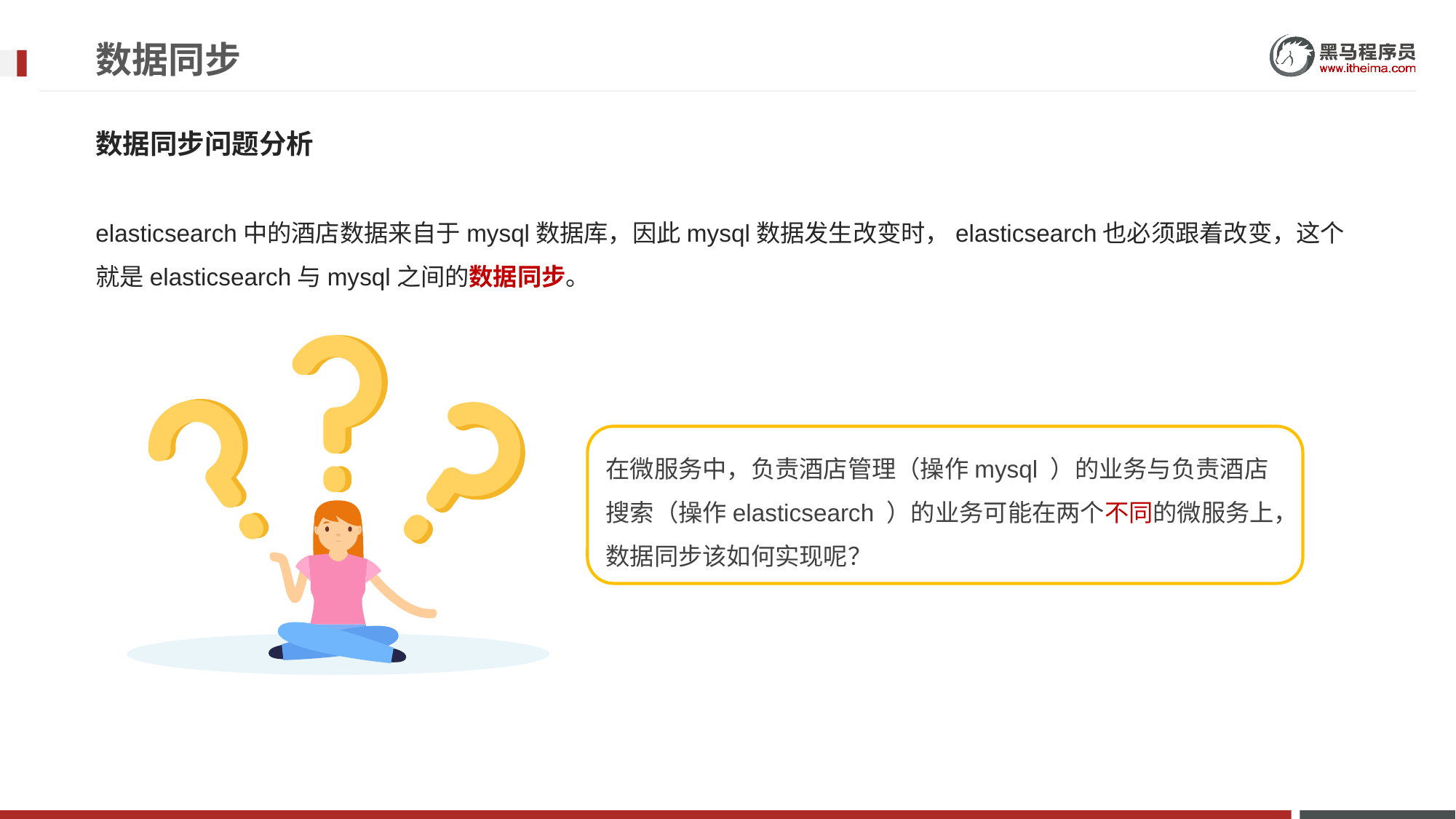

# 数据同步
数据同步问题分析
elasticsearch中的酒店数据来自于mysql数据库，因此mysql数据发生改变时，elasticsearch也必须跟着改变，这个就是elasticsearch与mysql之间的数据同步。

在微服务中，负责酒店管理（操作mysql ）的业务与负责酒店搜索（操作elasticsearch ）的业务可能在两个不同的微服务上，数据同步该如何实现呢？